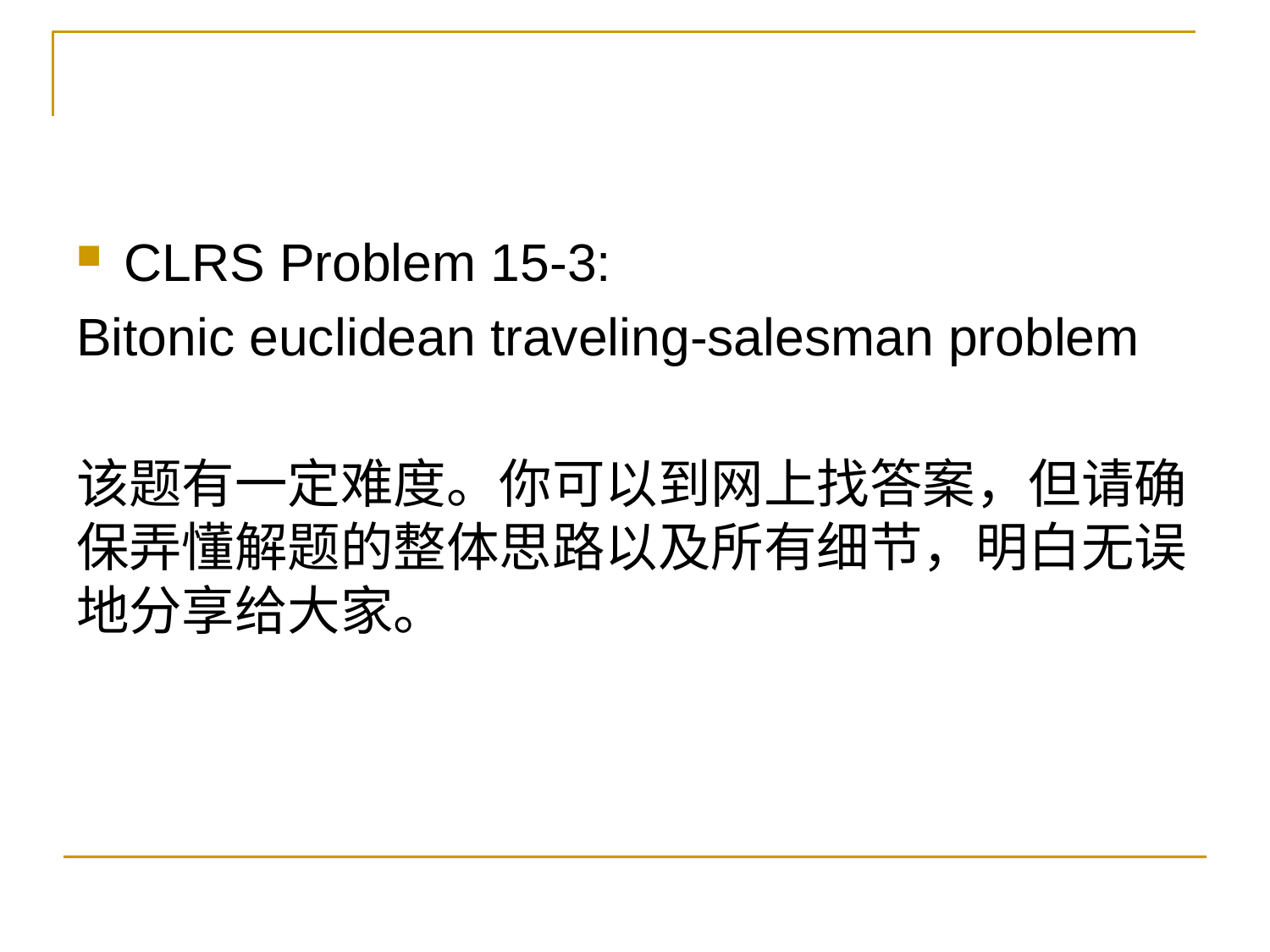

#
CLRS Problem 15-3:
Bitonic euclidean traveling-salesman problem

该题有一定难度。你可以到网上找答案，但请确保弄懂解题的整体思路以及所有细节，明白无误地分享给大家。